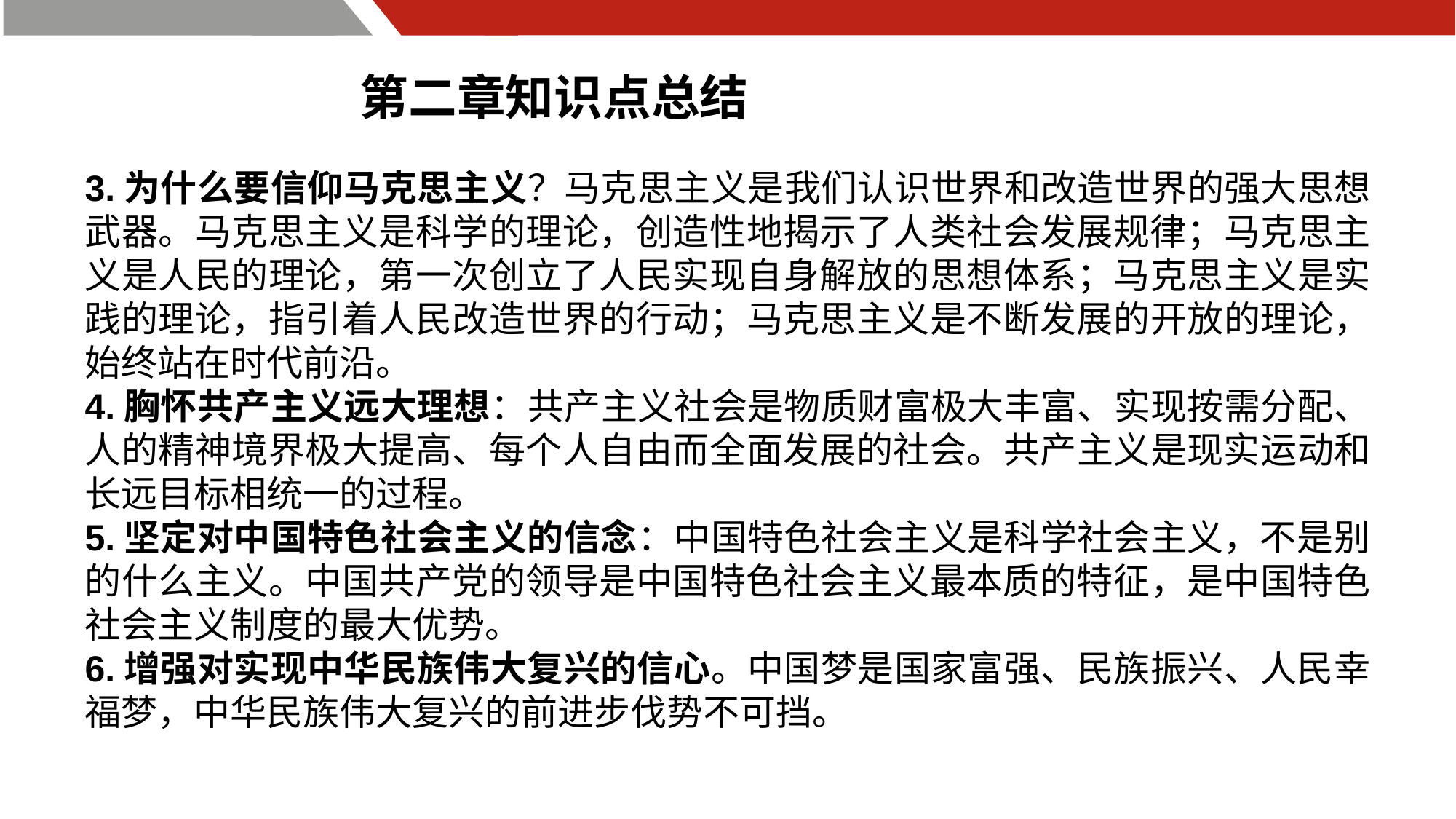

第二章知识点总结
3.为什么要信仰马克思主义？马克思主义是我们认识世界和改造世界的强大思想武器。马克思主义是科学的理论，创造性地揭示了人类社会发展规律；马克思主义是人民的理论，第一次创立了人民实现自身解放的思想体系；马克思主义是实践的理论，指引着人民改造世界的行动；马克思主义是不断发展的开放的理论，始终站在时代前沿。
4.胸怀共产主义远大理想：共产主义社会是物质财富极大丰富、实现按需分配、人的精神境界极大提高、每个人自由而全面发展的社会。共产主义是现实运动和长远目标相统一的过程。
5.坚定对中国特色社会主义的信念：中国特色社会主义是科学社会主义，不是别的什么主义。中国共产党的领导是中国特色社会主义最本质的特征，是中国特色社会主义制度的最大优势。
6.增强对实现中华民族伟大复兴的信心。中国梦是国家富强、民族振兴、人民幸福梦，中华民族伟大复兴的前进步伐势不可挡。